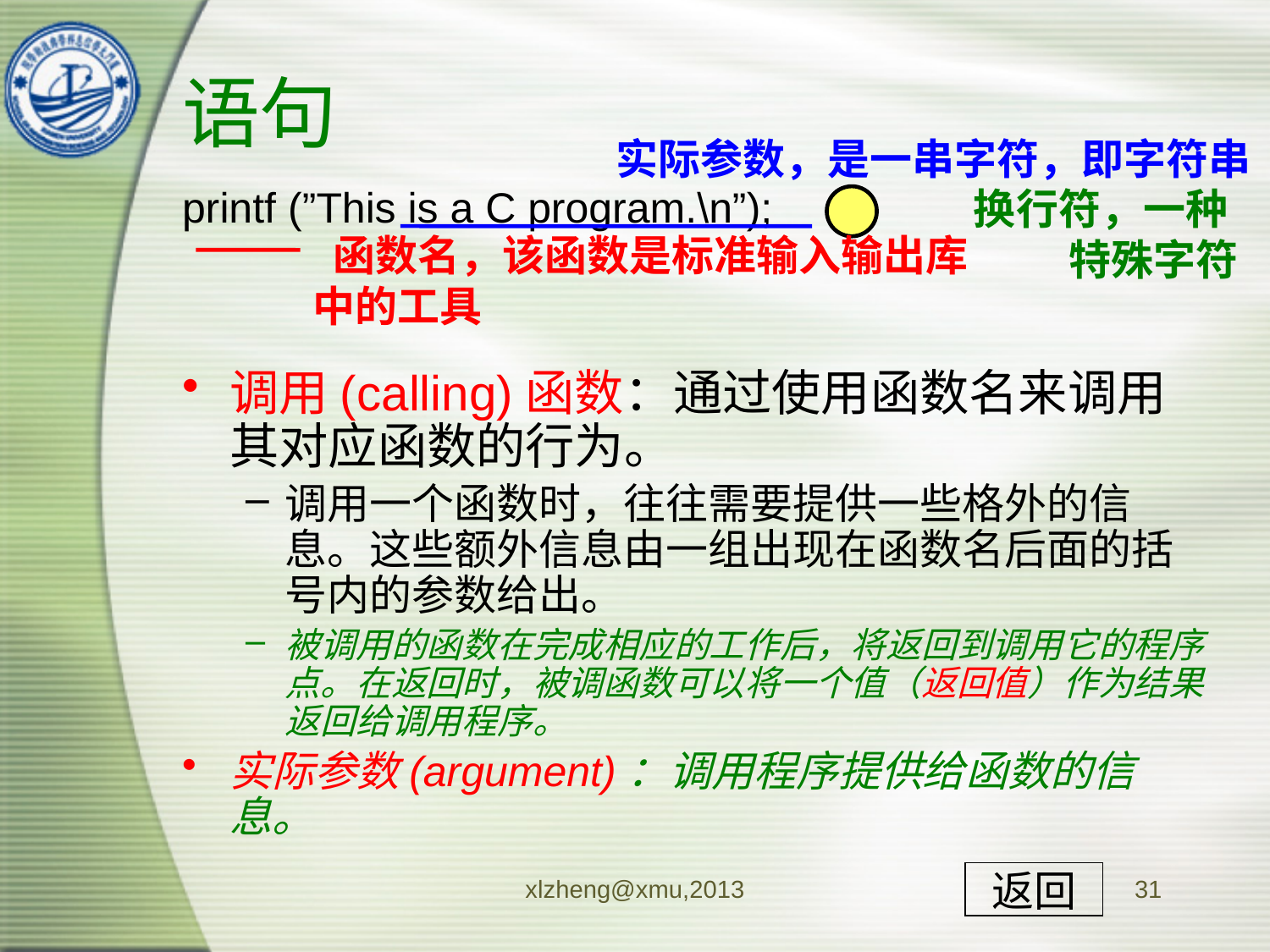

# 语句
实际参数，是一串字符，即字符串

换行符，一种
          特殊字符

printf (”This is a C program.\n”);

调用(calling)函数：通过使用函数名来调用其对应函数的行为。
调用一个函数时，往往需要提供一些格外的信息。这些额外信息由一组出现在函数名后面的括号内的参数给出。
被调用的函数在完成相应的工作后，将返回到调用它的程序点。在返回时，被调函数可以将一个值（返回值）作为结果返回给调用程序。
实际参数(argument)：调用程序提供给函数的信息。
 函数名，该函数是标准输入输出库
中的工具

返回
xlzheng@xmu,2013
31